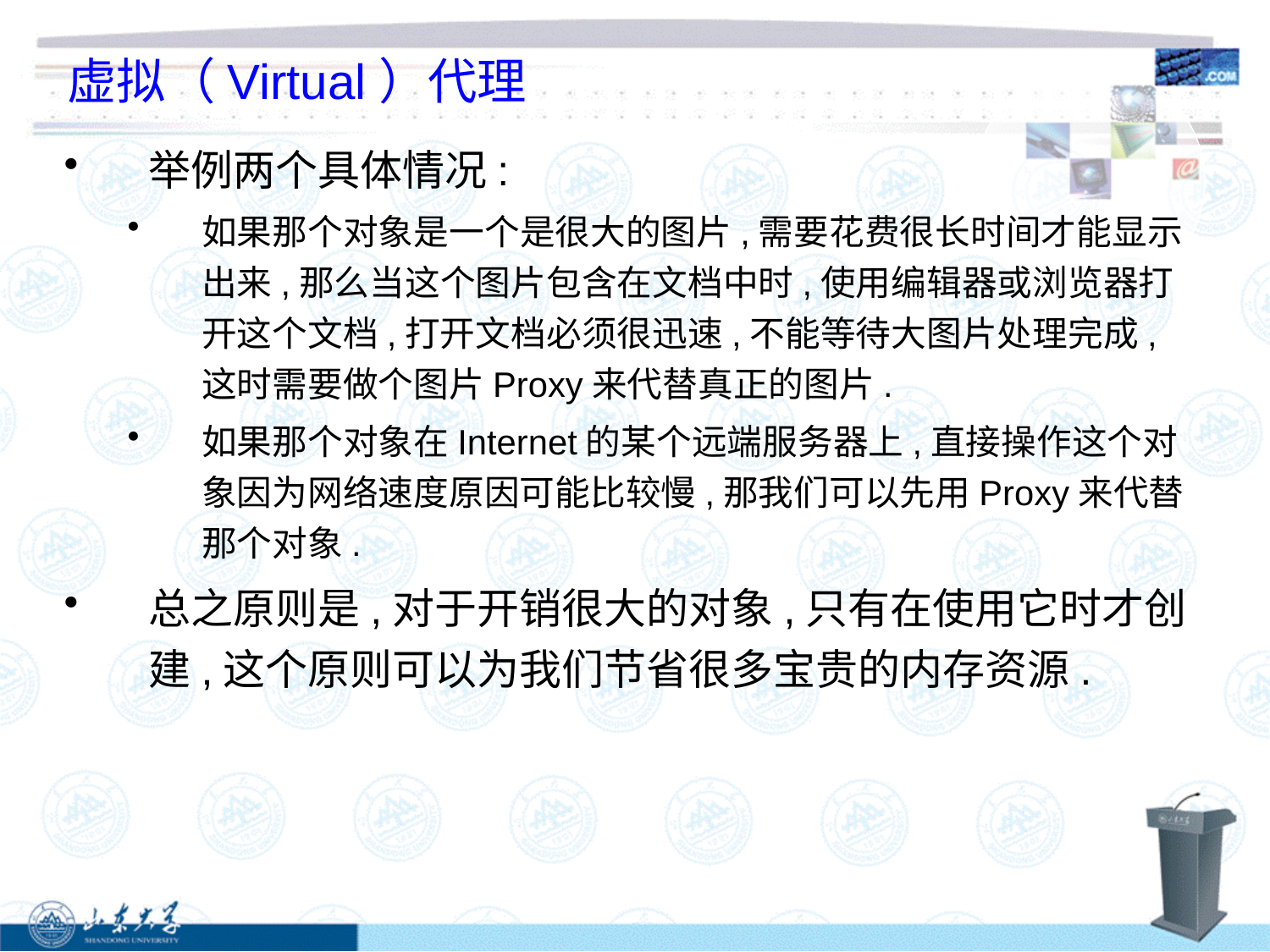

# 虚拟（Virtual）代理
举例两个具体情况:
如果那个对象是一个是很大的图片,需要花费很长时间才能显示出来,那么当这个图片包含在文档中时,使用编辑器或浏览器打开这个文档,打开文档必须很迅速,不能等待大图片处理完成,这时需要做个图片Proxy来代替真正的图片.
如果那个对象在Internet的某个远端服务器上,直接操作这个对象因为网络速度原因可能比较慢,那我们可以先用Proxy来代替那个对象.
总之原则是,对于开销很大的对象,只有在使用它时才创建,这个原则可以为我们节省很多宝贵的内存资源.